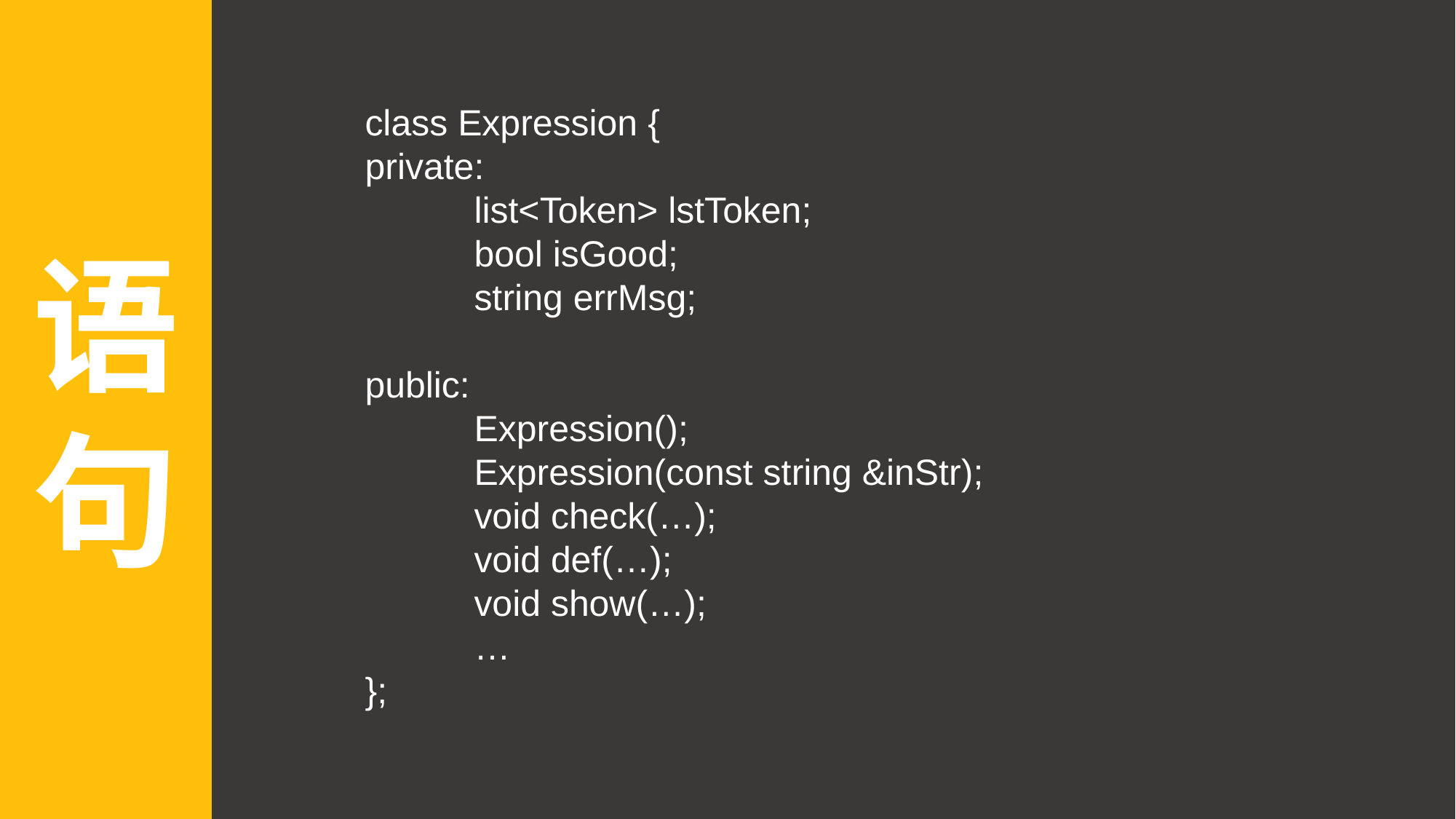

语句
class Expression {
private:
	list<Token> lstToken;
	bool isGood;
	string errMsg;

public:
	Expression();
	Expression(const string &inStr);
	void check(…);
	void def(…);
	void show(…);
	…
};